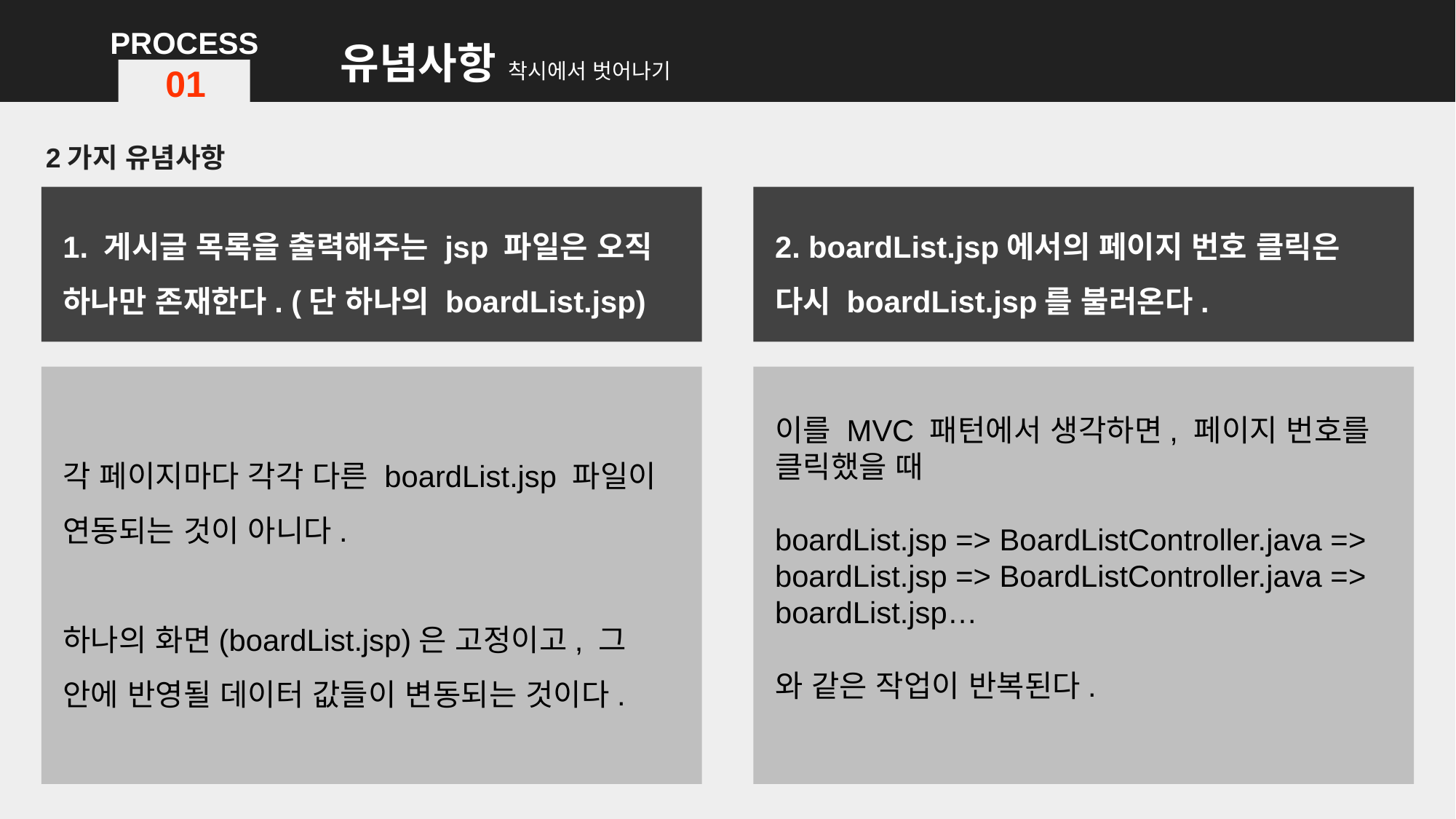

PROCESS
유념사항 착시에서 벗어나기
01

2가지 유념사항

1. 게시글 목록을 출력해주는 jsp 파일은 오직 하나만 존재한다. (단 하나의 boardList.jsp)
2. boardList.jsp에서의 페이지 번호 클릭은 다시 boardList.jsp를 불러온다.

각 페이지마다 각각 다른 boardList.jsp 파일이 연동되는 것이 아니다.

하나의 화면(boardList.jsp)은 고정이고, 그 안에 반영될 데이터 값들이 변동되는 것이다.
이를 MVC 패턴에서 생각하면, 페이지 번호를 클릭했을 때

boardList.jsp => BoardListController.java => boardList.jsp => BoardListController.java => boardList.jsp…

와 같은 작업이 반복된다.

기타
컨텐츠에 대한 내용을 적어요
사용변수 정의 board, page, block 변수
사용변수 코드설명 변수값 구하기

화면단 출력 구한 변수들을 jsp에 활용해보자!